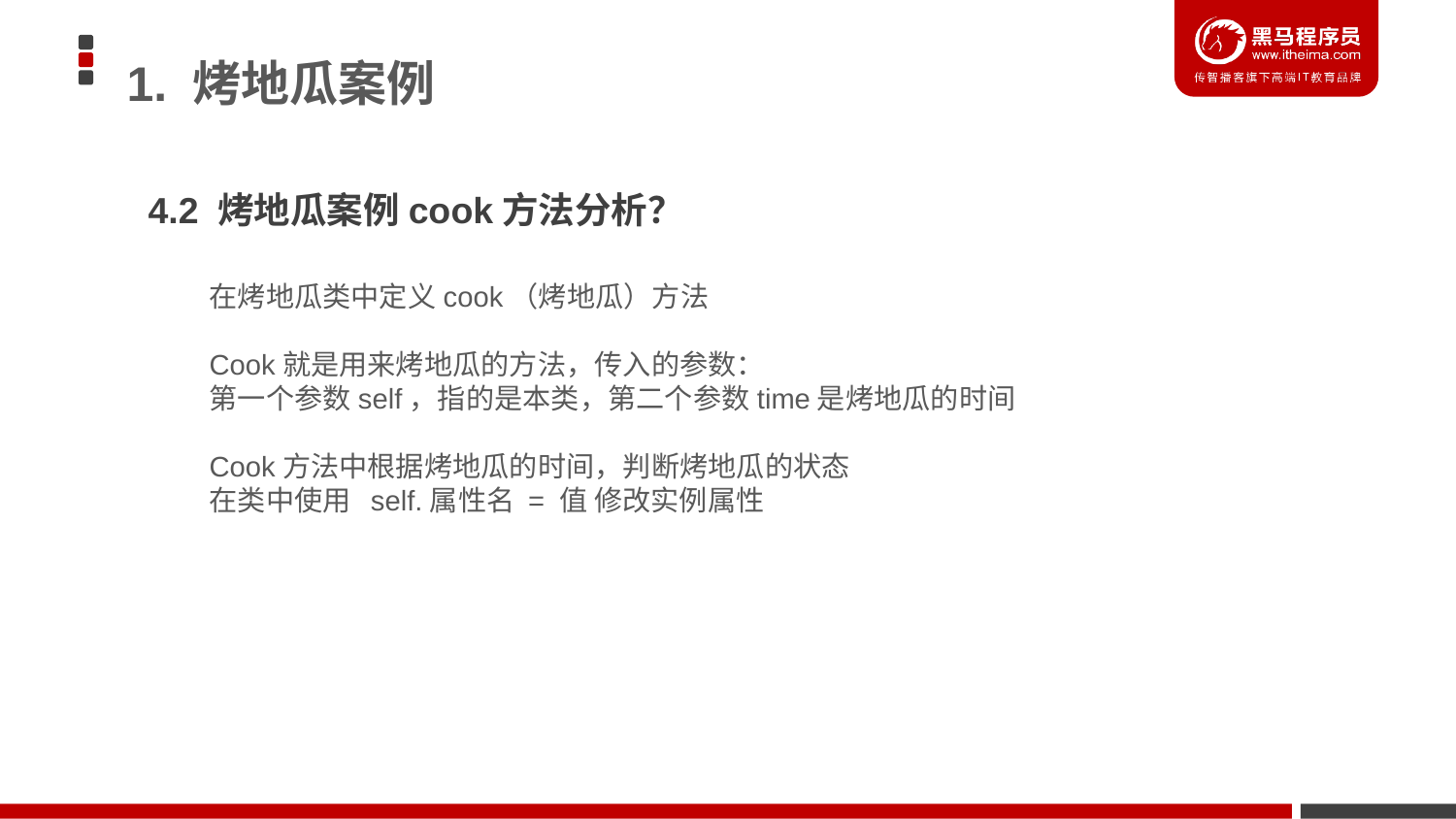

1. 烤地瓜案例
4.2 烤地瓜案例cook方法分析？
在烤地瓜类中定义cook（烤地瓜）方法

Cook就是用来烤地瓜的方法，传入的参数：
第一个参数self，指的是本类，第二个参数time是烤地瓜的时间

Cook方法中根据烤地瓜的时间，判断烤地瓜的状态
在类中使用  self.属性名 = 值 修改实例属性